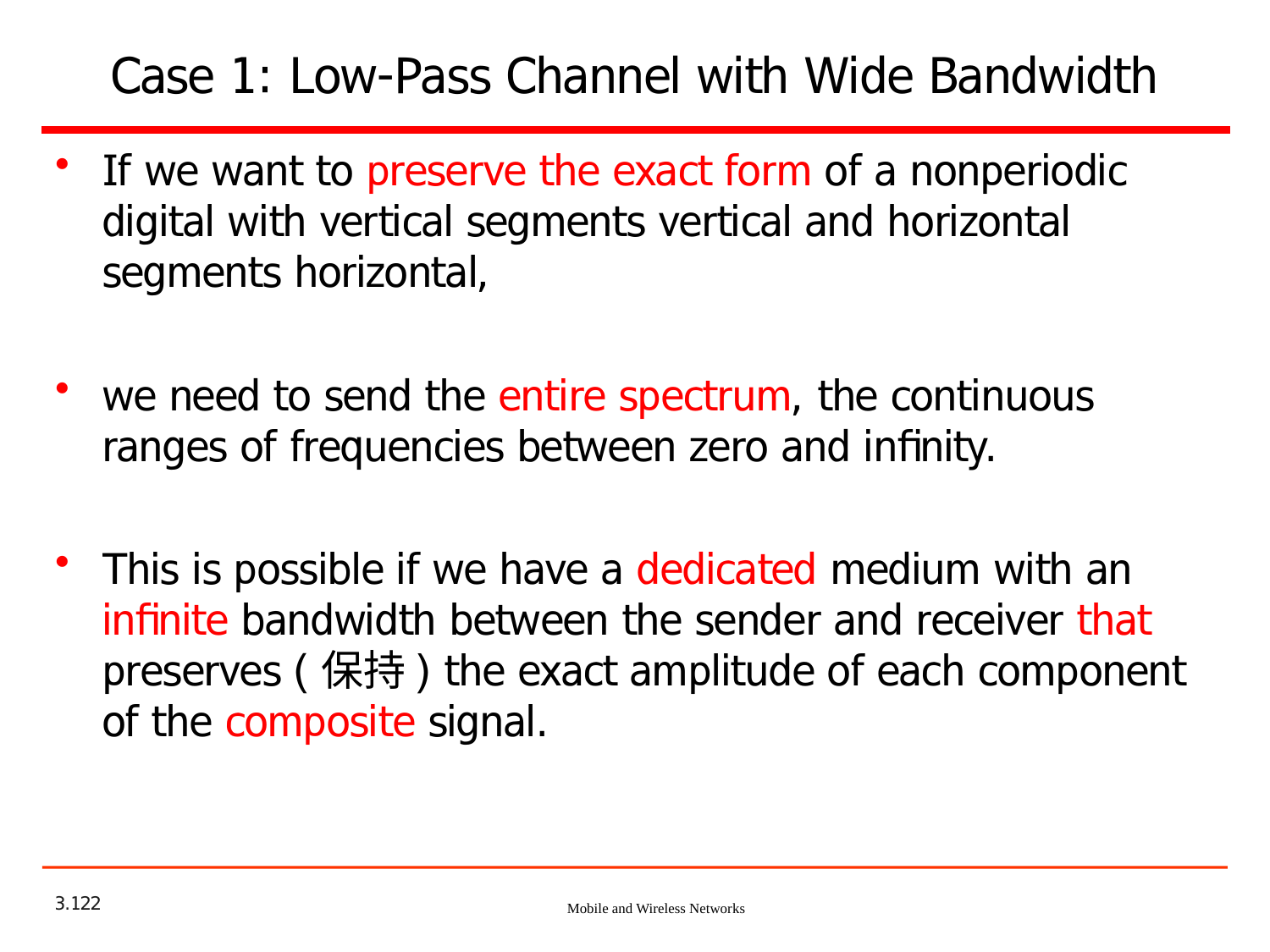

# Case 1: Low-Pass Channel with Wide Bandwidth
If we want to preserve the exact form of a nonperiodic digital with vertical segments vertical and horizontal segments horizontal,

we need to send the entire spectrum, the continuous ranges of frequencies between zero and infinity.

This is possible if we have a dedicated medium with an infinite bandwidth between the sender and receiver that preserves (保持) the exact amplitude of each component of the composite signal.

3.122
Mobile and Wireless Networks